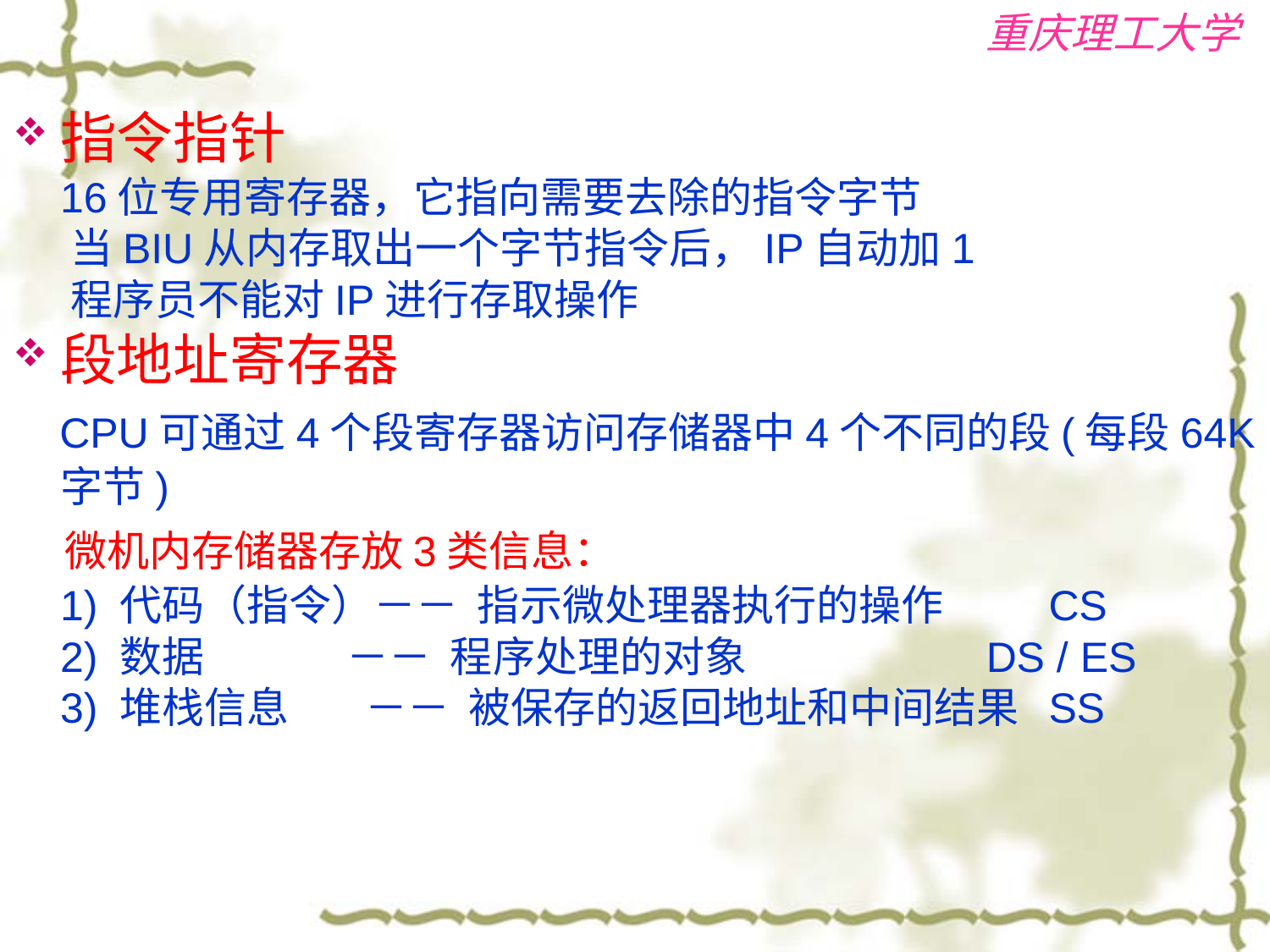

指令指针
    16位专用寄存器，它指向需要去除的指令字节
     当BIU从内存取出一个字节指令后，IP自动加1
     程序员不能对IP进行存取操作
段地址寄存器
   CPU可通过4个段寄存器访问存储器中4个不同的段(每段64K字节)
   微机内存储器存放3类信息：
    1) 代码（指令）－－  指示微处理器执行的操作          CS
    2) 数据               －－  程序处理的对象                        DS / ES
    3) 堆栈信息        －－  被保存的返回地址和中间结果  SS